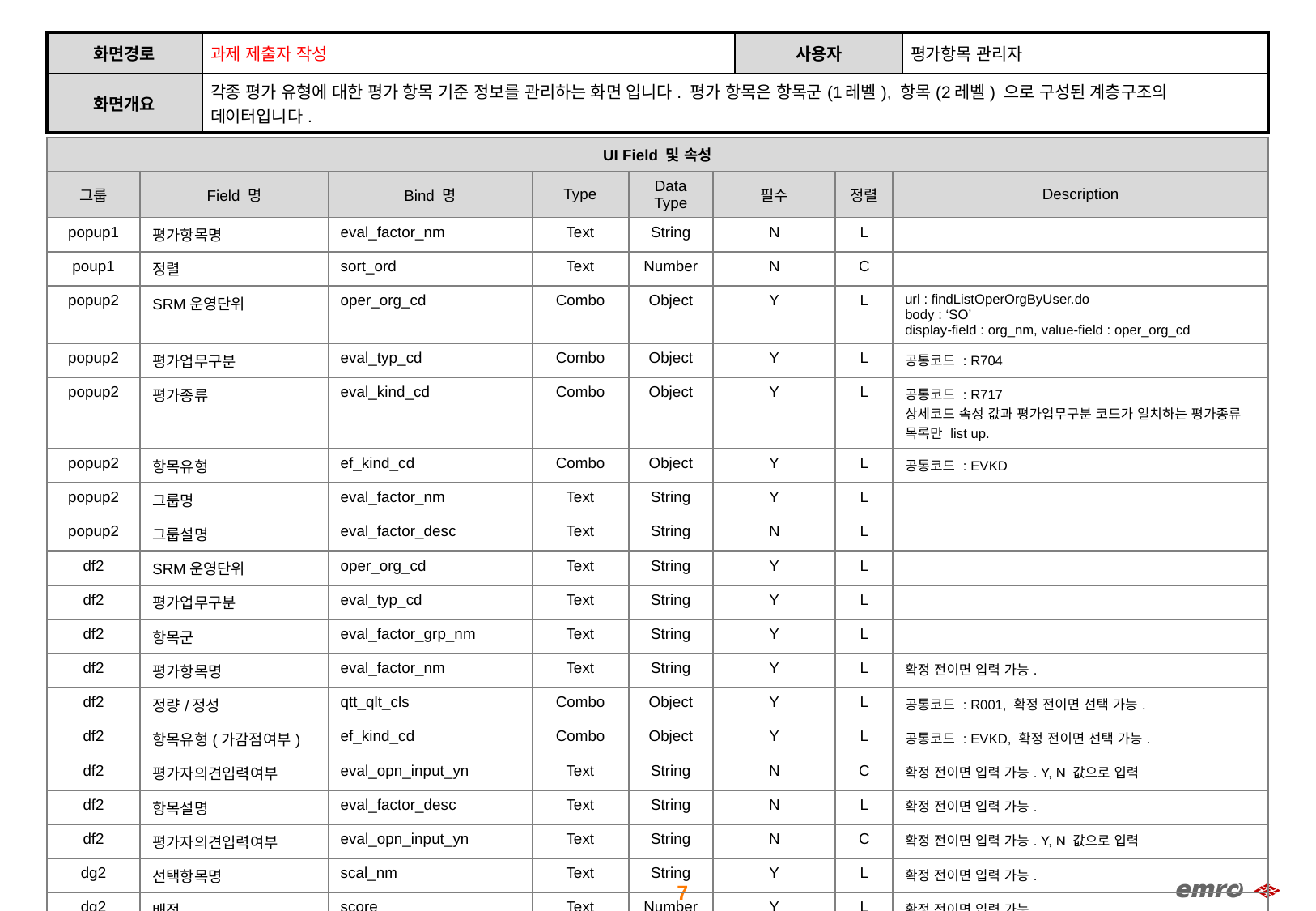

| 화면경로 | 과제 제출자 작성 | 사용자 | 평가항목 관리자 |
| --- | --- | --- | --- |
| 화면개요 | 각종 평가 유형에 대한 평가 항목 기준 정보를 관리하는 화면 입니다. 평가 항목은 항목군(1레벨), 항목(2레벨) 으로 구성된 계층구조의 데이터입니다. |  |  |
| UI Field 및 속성 |  |  |  |  |  |  |  |
| --- | --- | --- | --- | --- | --- | --- | --- |
| 그룹 | Field 명 | Bind 명 | Type | Data Type | 필수 | 정렬 | Description |
| popup1 | 평가항목명 | eval\_factor\_nm | Text | String | N | L |  |
| poup1 | 정렬 | sort\_ord | Text | Number | N | C |  |
| popup2 | SRM운영단위 | oper\_org\_cd | Combo | Object | Y | L | url : findListOperOrgByUser.do body : ‘SO’ display-field : org\_nm, value-field : oper\_org\_cd |
| popup2 | 평가업무구분 | eval\_typ\_cd | Combo | Object | Y | L | 공통코드 : R704 |
| popup2 | 평가종류 | eval\_kind\_cd | Combo | Object | Y | L | 공통코드 : R717 상세코드 속성 값과 평가업무구분 코드가 일치하는 평가종류 목록만 list up. |
| popup2 | 항목유형 | ef\_kind\_cd | Combo | Object | Y | L | 공통코드 : EVKD |
| popup2 | 그룹명 | eval\_factor\_nm | Text | String | Y | L |  |
| popup2 | 그룹설명 | eval\_factor\_desc | Text | String | N | L |  |
| df2 | SRM운영단위 | oper\_org\_cd | Text | String | Y | L |  |
| df2 | 평가업무구분 | eval\_typ\_cd | Text | String | Y | L |  |
| df2 | 항목군 | eval\_factor\_grp\_nm | Text | String | Y | L |  |
| df2 | 평가항목명 | eval\_factor\_nm | Text | String | Y | L | 확정 전이면 입력 가능. |
| df2 | 정량/정성 | qtt\_qlt\_cls | Combo | Object | Y | L | 공통코드 : R001, 확정 전이면 선택 가능. |
| df2 | 항목유형(가감점여부) | ef\_kind\_cd | Combo | Object | Y | L | 공통코드 : EVKD, 확정 전이면 선택 가능. |
| df2 | 평가자의견입력여부 | eval\_opn\_input\_yn | Text | String | N | C | 확정 전이면 입력 가능. Y, N 값으로 입력 |
| df2 | 항목설명 | eval\_factor\_desc | Text | String | N | L | 확정 전이면 입력 가능. |
| df2 | 평가자의견입력여부 | eval\_opn\_input\_yn | Text | String | N | C | 확정 전이면 입력 가능. Y, N 값으로 입력 |
| dg2 | 선택항목명 | scal\_nm | Text | String | Y | L | 확정 전이면 입력 가능. |
| dg2 | 배점 | score | Text | Number | Y | L | 확정 전이면 입력 가능. |
| dg2 | 정렬 | sort\_ord | Text | Number | N | C | 확정 전이면 입력 가능. |